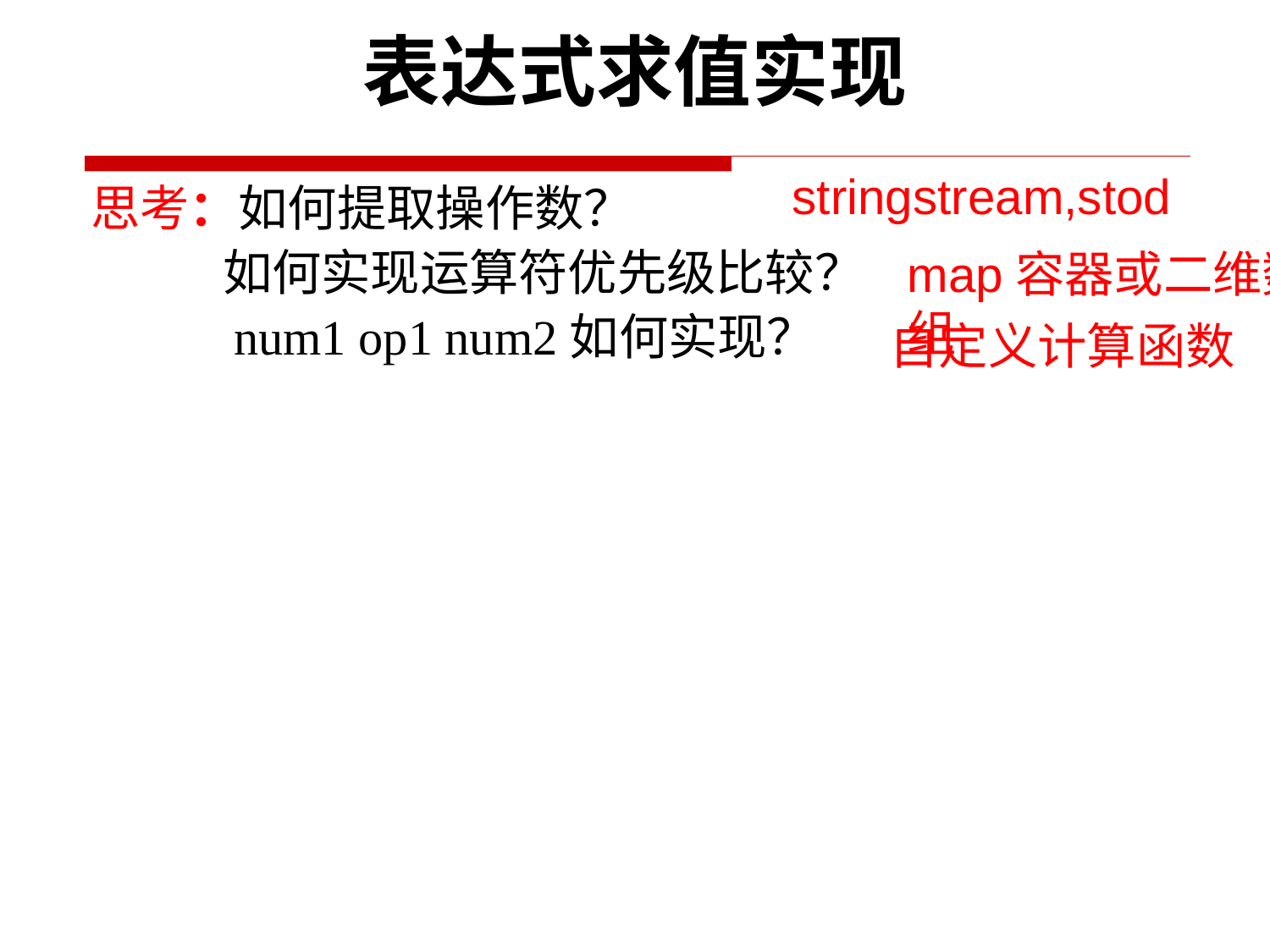

表达式求值实现
stringstream,stod
      思考：如何提取操作数？
                  如何实现运算符优先级比较？
                  num1 op1 num2如何实现？
map容器或二维数组
自定义计算函数